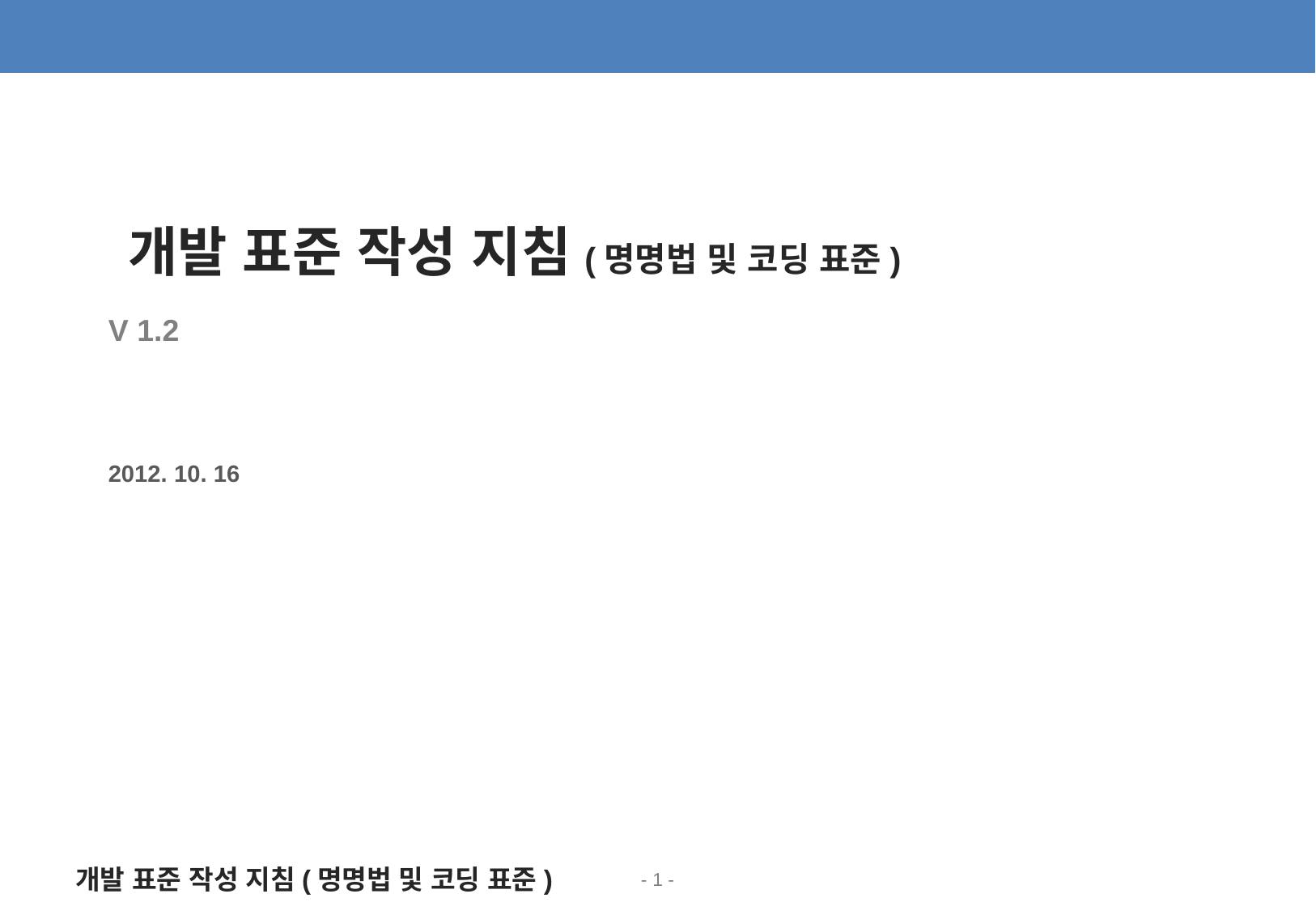

개발 표준 작성 지침(명명법 및 코딩 표준)
V 1.2
2012. 10. 16